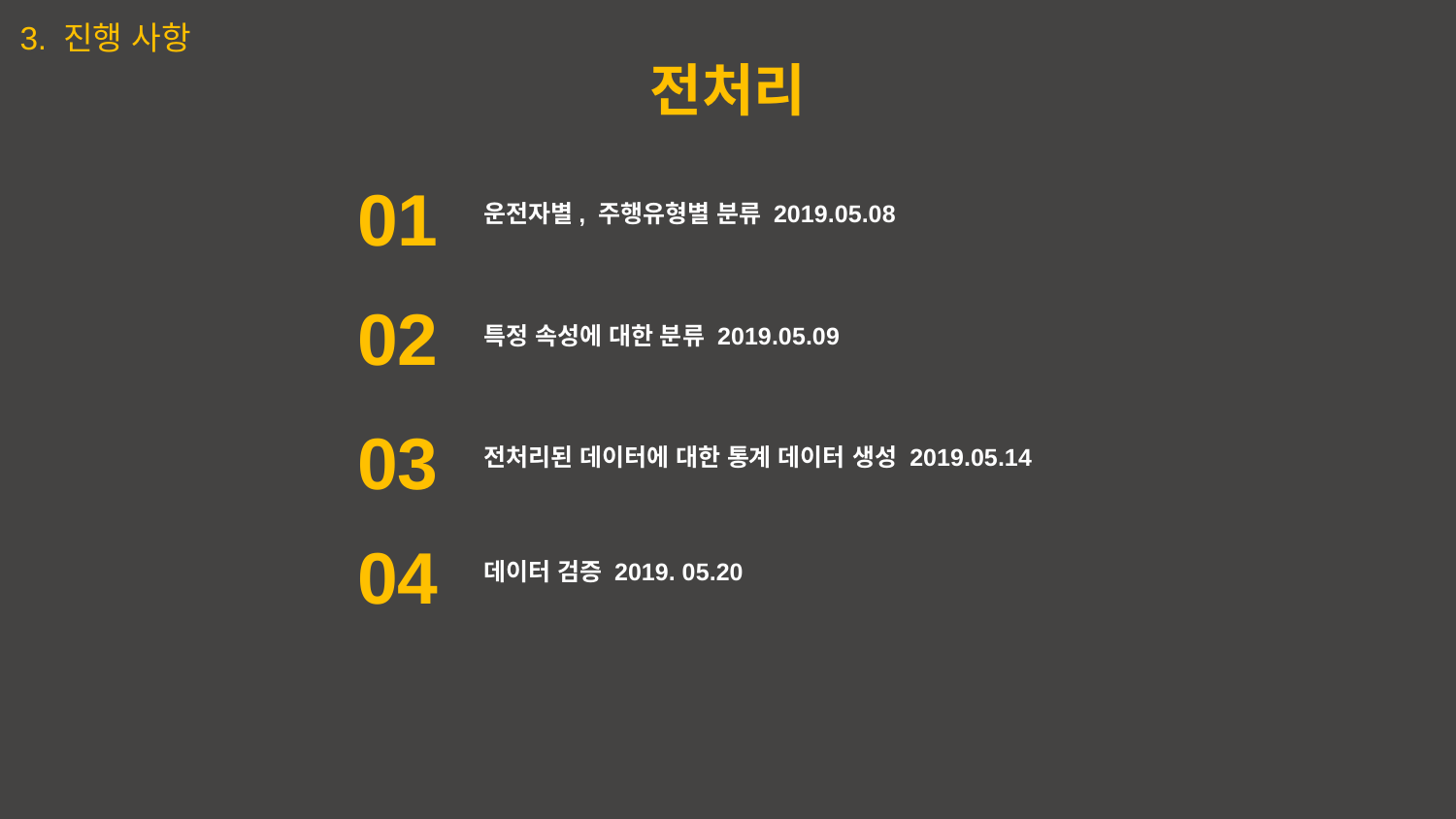

3. 진행 사항
전처리
01
운전자별, 주행유형별 분류 2019.05.08
02
특정 속성에 대한 분류 2019.05.09
03
전처리된 데이터에 대한 통계 데이터 생성 2019.05.14

04
데이터 검증 2019. 05.20